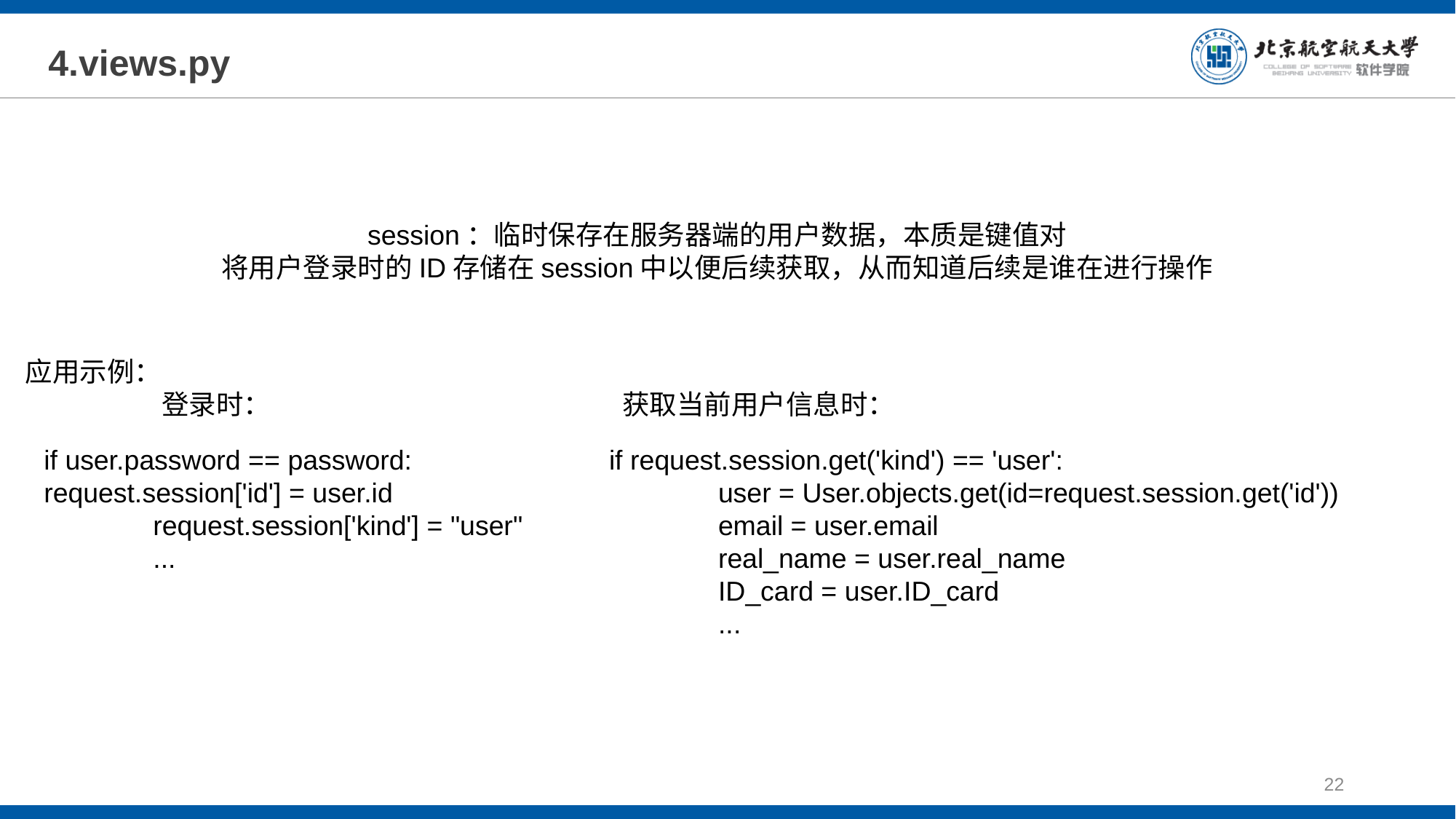

# 4.views.py
session：临时保存在服务器端的用户数据，本质是键值对
将用户登录时的ID存储在session中以便后续获取，从而知道后续是谁在进行操作

应用示例：
                     登录时：                                                         获取当前用户信息时：
if user.password == password:	request.session['id'] = user.id
	request.session['kind'] = "user"
	...
if request.session.get('kind') == 'user':
	user = User.objects.get(id=request.session.get('id'))
	email = user.email
	real_name = user.real_name
	ID_card = user.ID_card
	...
22